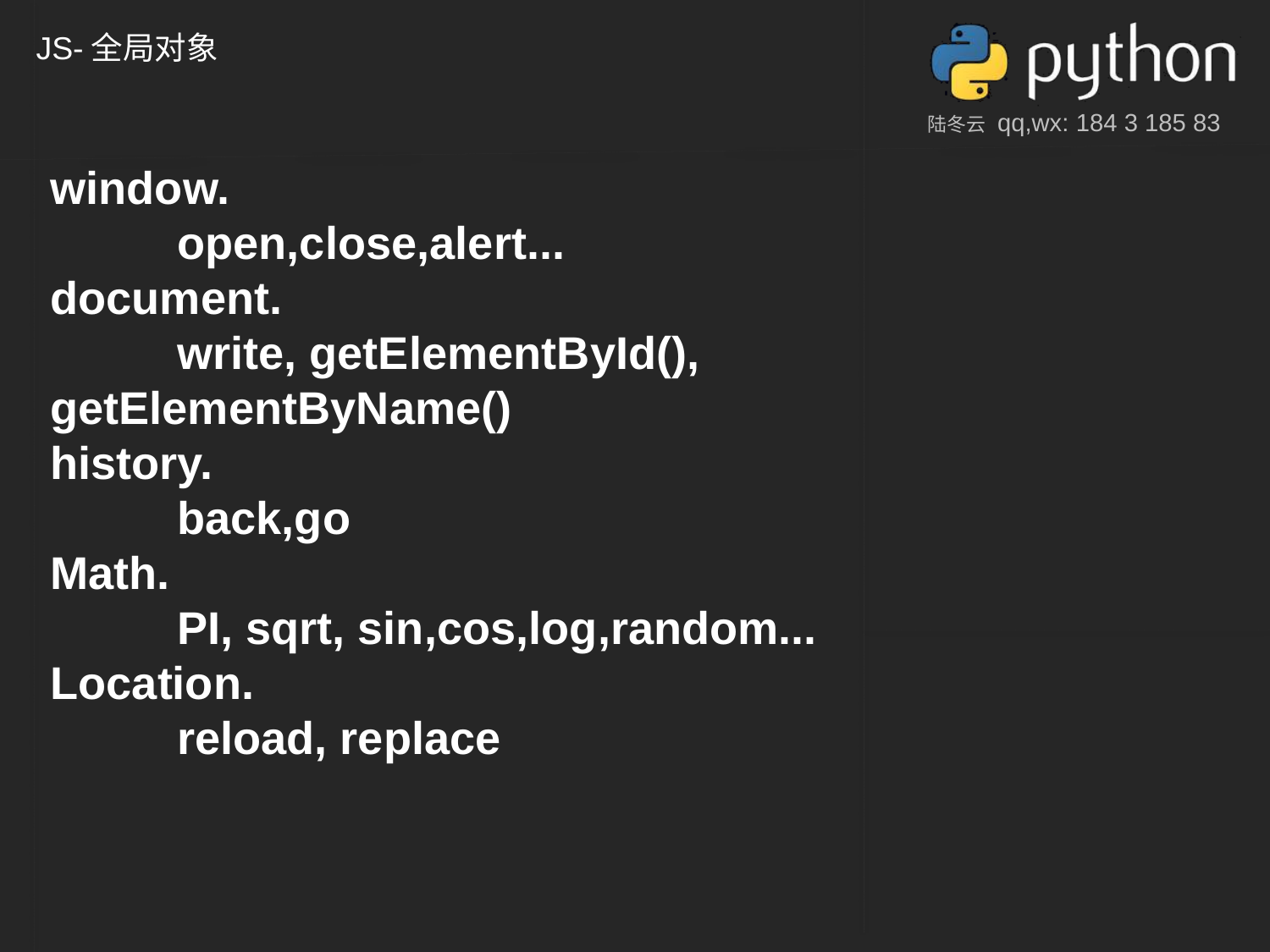

JS-全局对象
window.
	open,close,alert...
document.
	write, getElementById(), 	getElementByName()
history.
	back,go
Math.
	PI, sqrt, sin,cos,log,random...
Location.
	reload, replace